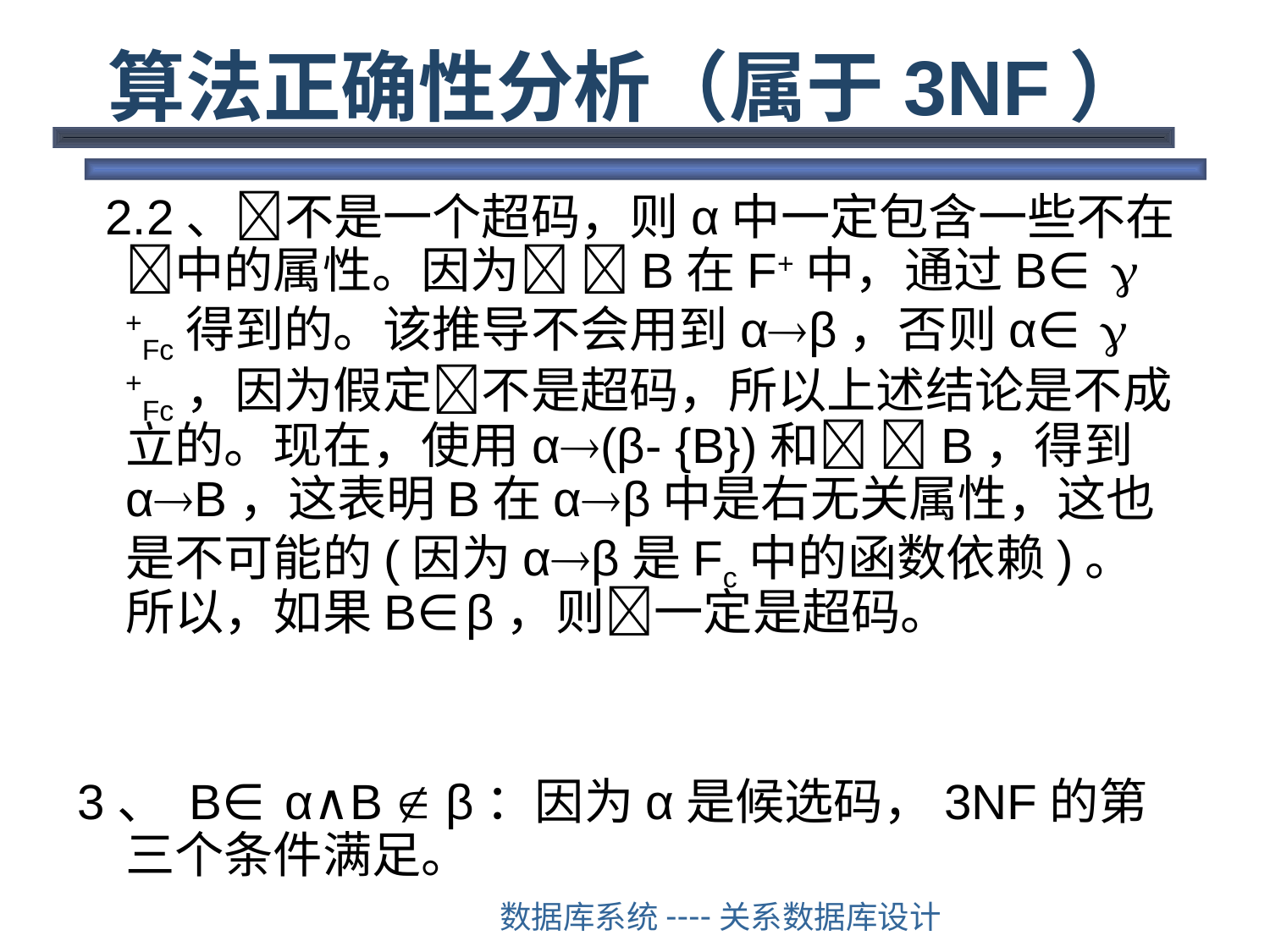

# 算法正确性分析（属于3NF）
  2.2、γ不是一个超码，则α中一定包含一些不在γ中的属性。因为γ →B在F+中，通过B∈ γ +Fc得到的。该推导不会用到α→β，否则α∈ γ +Fc，因为假定γ不是超码，所以上述结论是不成立的。现在，使用α→(β- {B})和γ →B，得到α→B，这表明B在α→β中是右无关属性，这也是不可能的(因为α→β是Fc中的函数依赖)。所以，如果B∈β，则γ一定是超码。

3、 B∈ α∧B ∉ β：因为α是候选码，3NF的第三个条件满足。
数据库系统----关系数据库设计